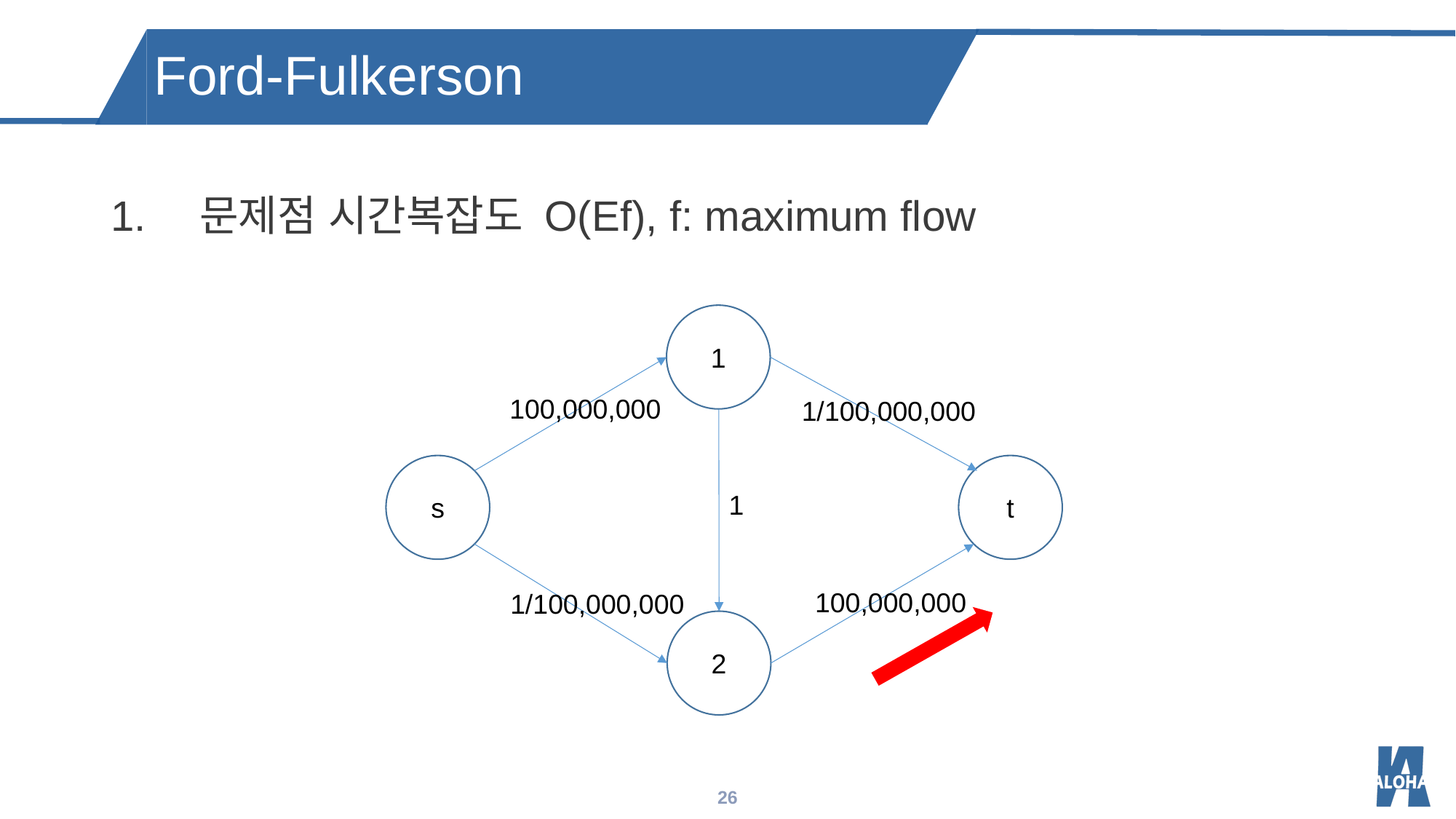

Ford-Fulkerson
문제점 시간복잡도 O(Ef), f: maximum flow

1
100,000,000
1/100,000,000
s
t
1
100,000,000
1/100,000,000
2

26